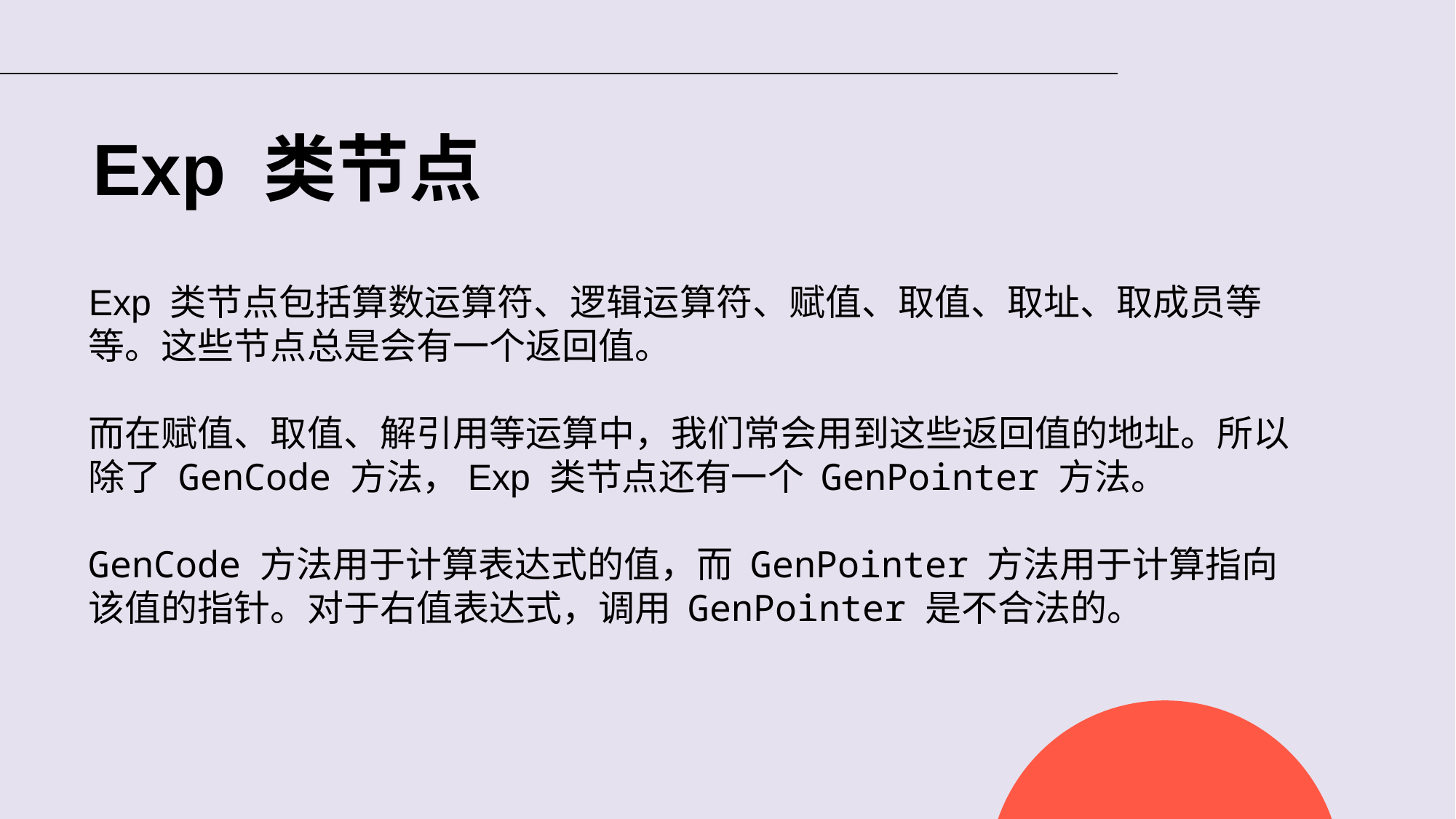

# Exp 类节点
Exp 类节点包括算数运算符、逻辑运算符、赋值、取值、取址、取成员等等。这些节点总是会有一个返回值。

而在赋值、取值、解引用等运算中，我们常会用到这些返回值的地址。所以除了 GenCode 方法，Exp 类节点还有一个 GenPointer 方法。

GenCode 方法用于计算表达式的值，而 GenPointer 方法用于计算指向该值的指针。对于右值表达式，调用 GenPointer 是不合法的。